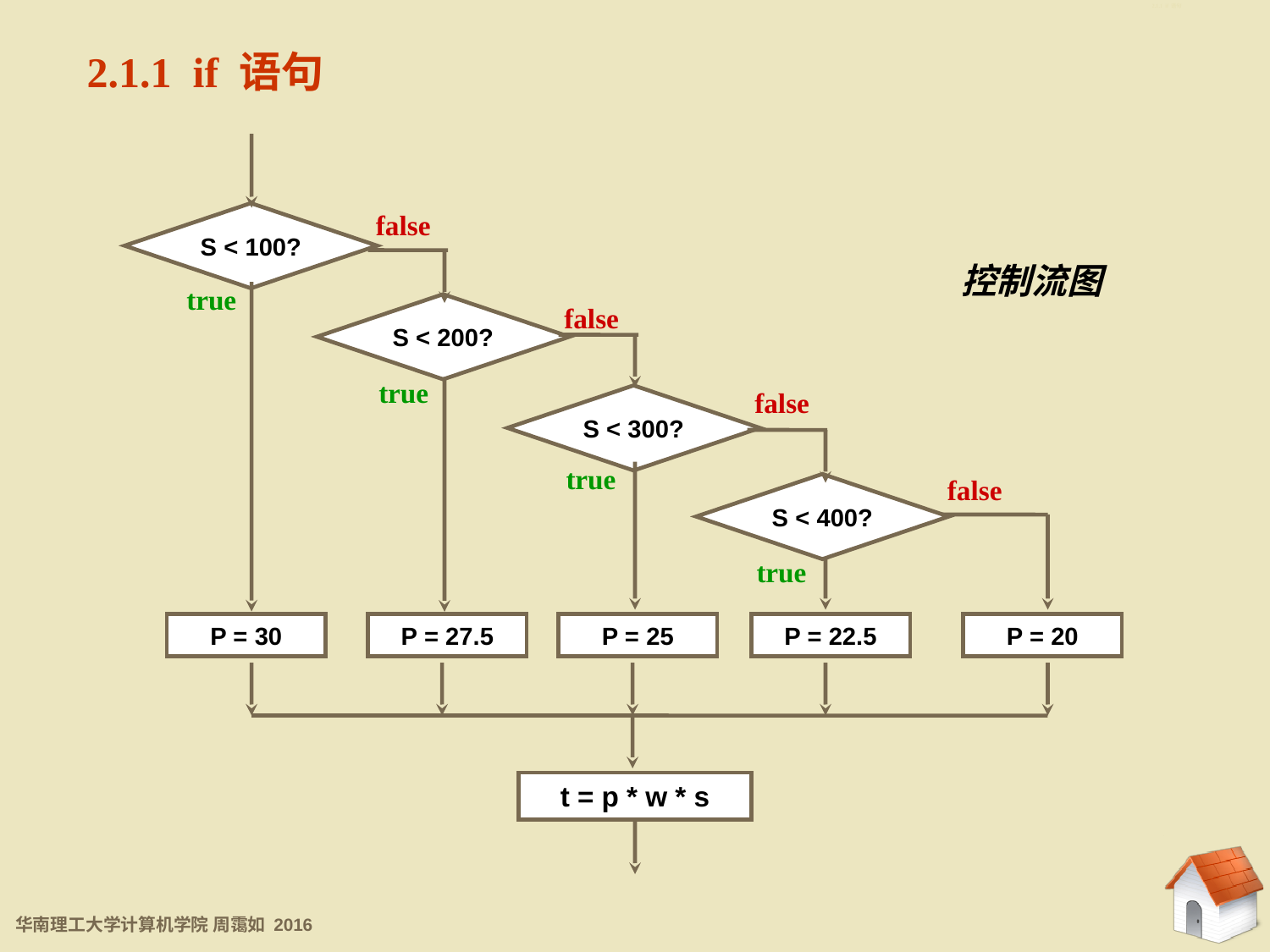

2.1.1  if 语句
2.1.1  if 语句

false
S < 100?

true

false
S < 200?

true

false
S < 300?

true

false
S < 400?

true

P = 30
P = 27.5
P = 25
P = 22.5
P = 20

t = p * w * s

控制流图